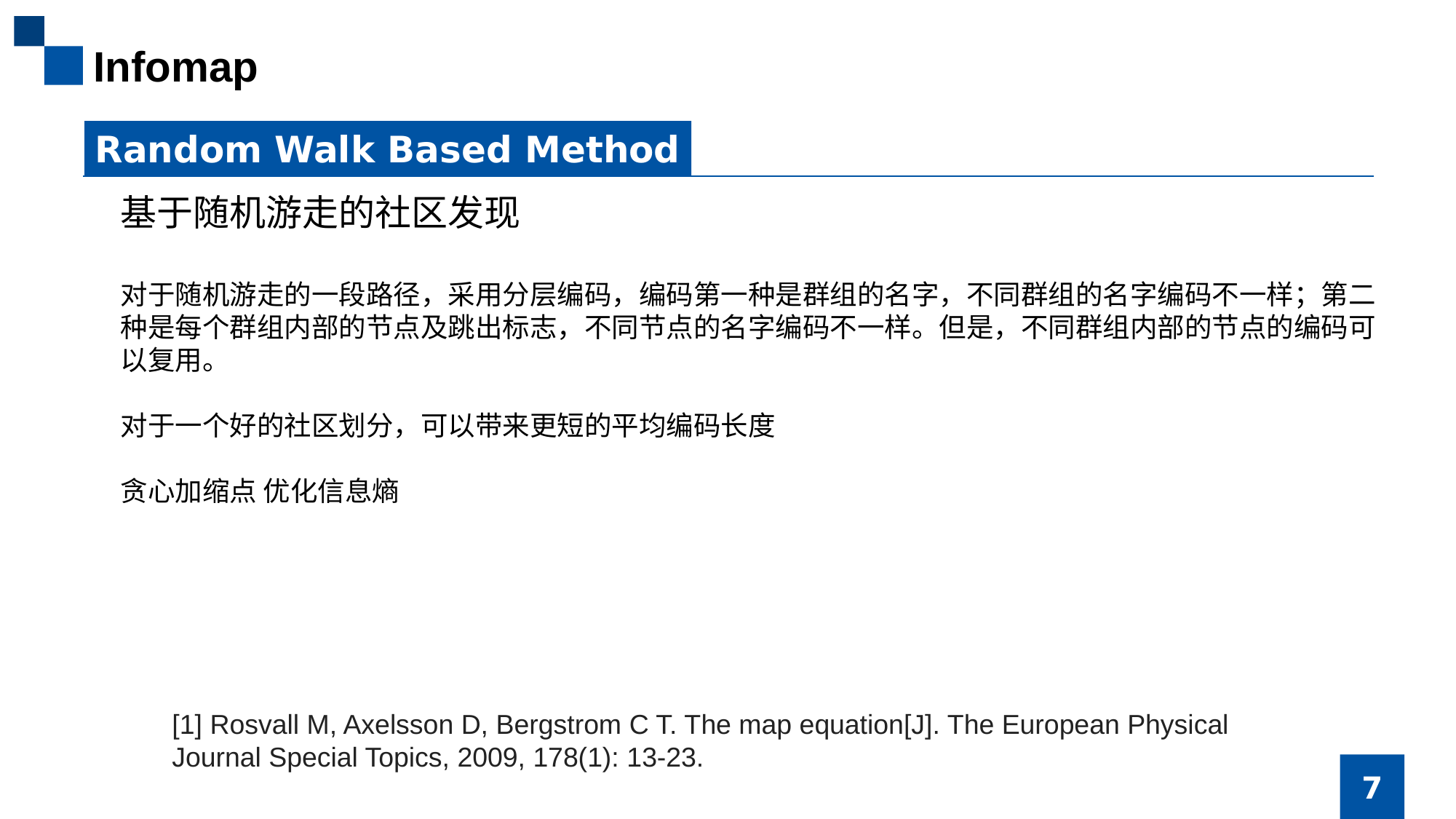

Infomap
Random Walk Based Method
基于随机游走的社区发现

对于随机游走的一段路径，采用分层编码，编码第一种是群组的名字，不同群组的名字编码不一样；第二种是每个群组内部的节点及跳出标志，不同节点的名字编码不一样。但是，不同群组内部的节点的编码可以复用。

对于一个好的社区划分，可以带来更短的平均编码长度

贪心加缩点 优化信息熵
[1] Rosvall M, Axelsson D, Bergstrom C T. The map equation[J]. The European Physical Journal Special Topics, 2009, 178(1): 13-23.
7